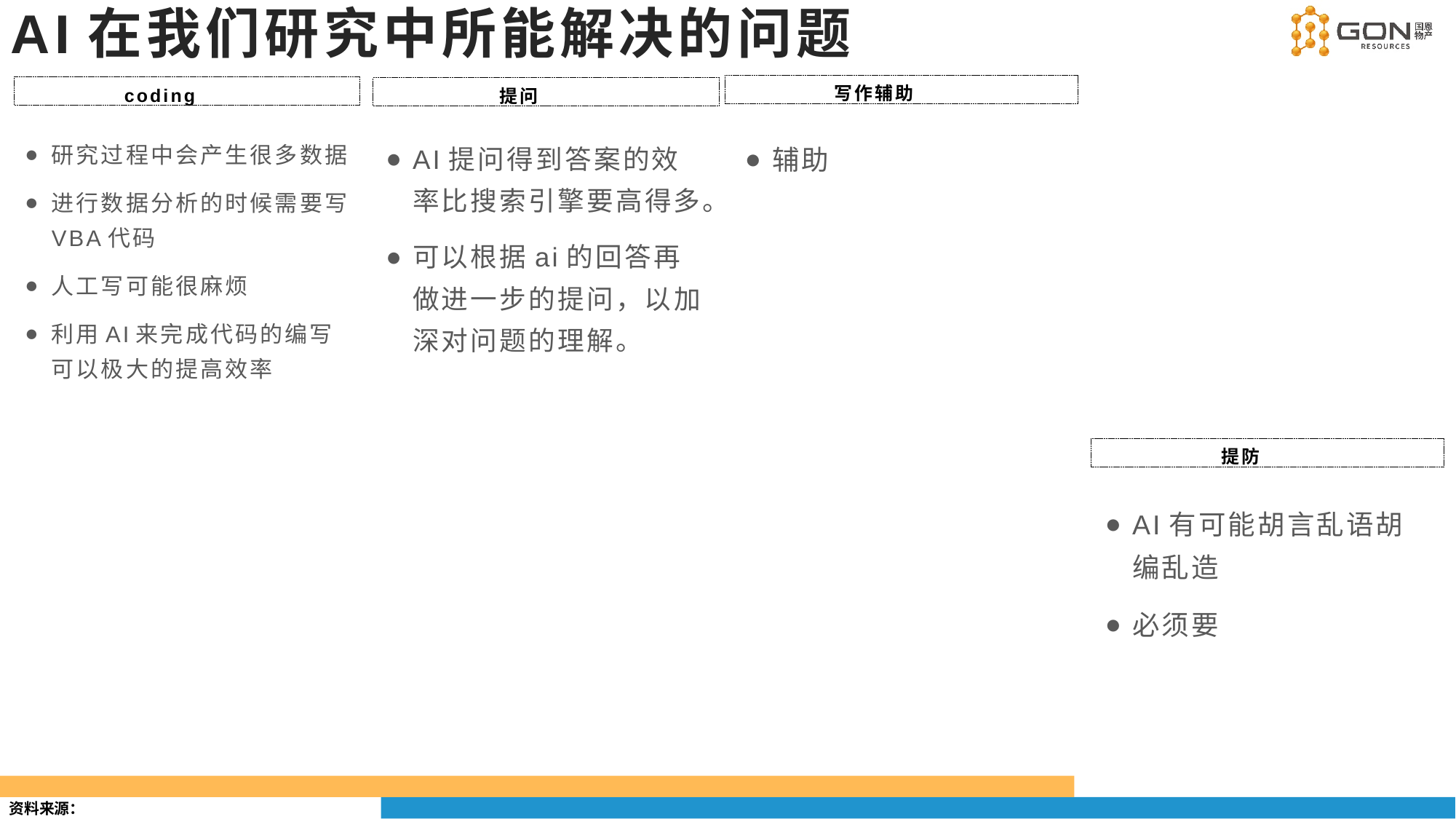

# AI在我们研究中所能解决的问题
写作辅助

coding
提问

研究过程中会产生很多数据
进行数据分析的时候需要写VBA代码
人工写可能很麻烦
利用AI来完成代码的编写可以极大的提高效率
AI提问得到答案的效率比搜索引擎要高得多。
可以根据ai的回答再做进一步的提问，以加深对问题的理解。
辅助

提防

AI有可能胡言乱语胡编乱造
必须要